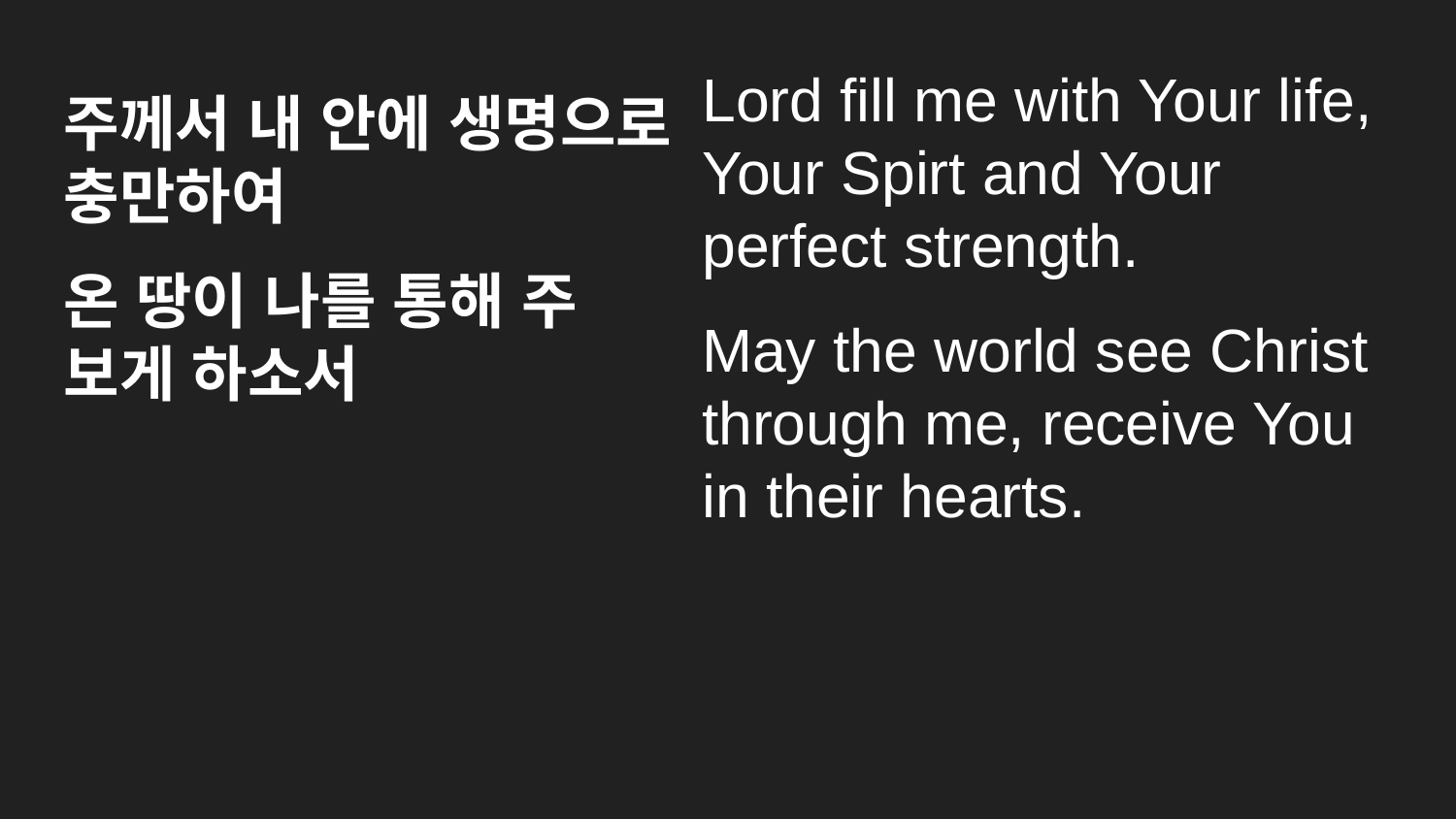

Lord fill me with Your life, Your Spirt and Your perfect strength.
May the world see Christ through me, receive You in their hearts.

주께서 내 안에 생명으로 충만하여
온 땅이 나를 통해 주 보게 하소서